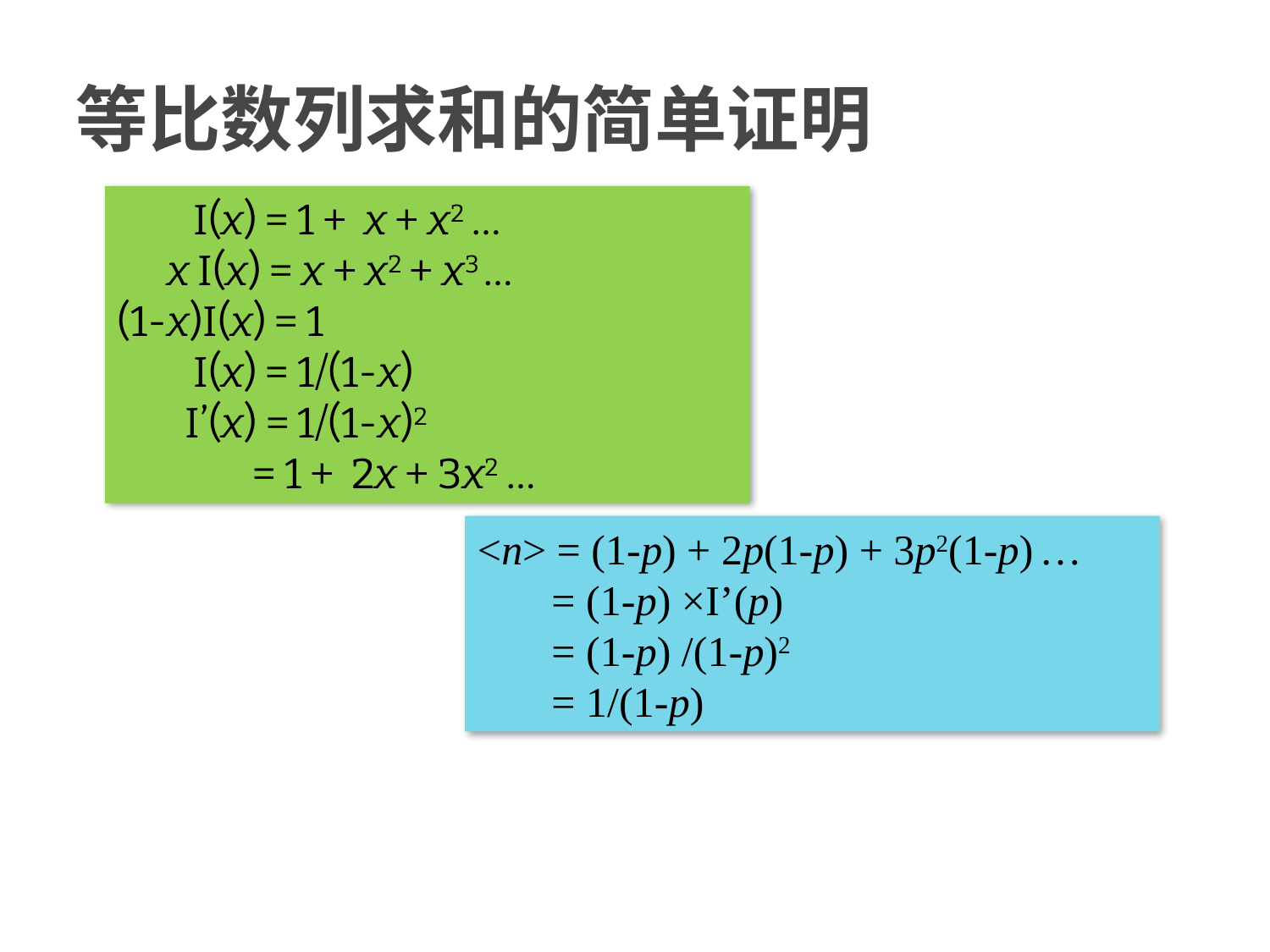

# 等比数列求和的简单证明
         I(x) = 1 +  x + x2 …
      x I(x) = x + x2 + x3 …
(1-x)I(x) = 1
         I(x) = 1/(1-x)
        I’(x) = 1/(1-x)2
                = 1 +  2x + 3x2 …
<n> = (1-p) + 2p(1-p) + 3p2(1-p) …
       = (1-p) ×I’(p)
       = (1-p) /(1-p)2
       = 1/(1-p)